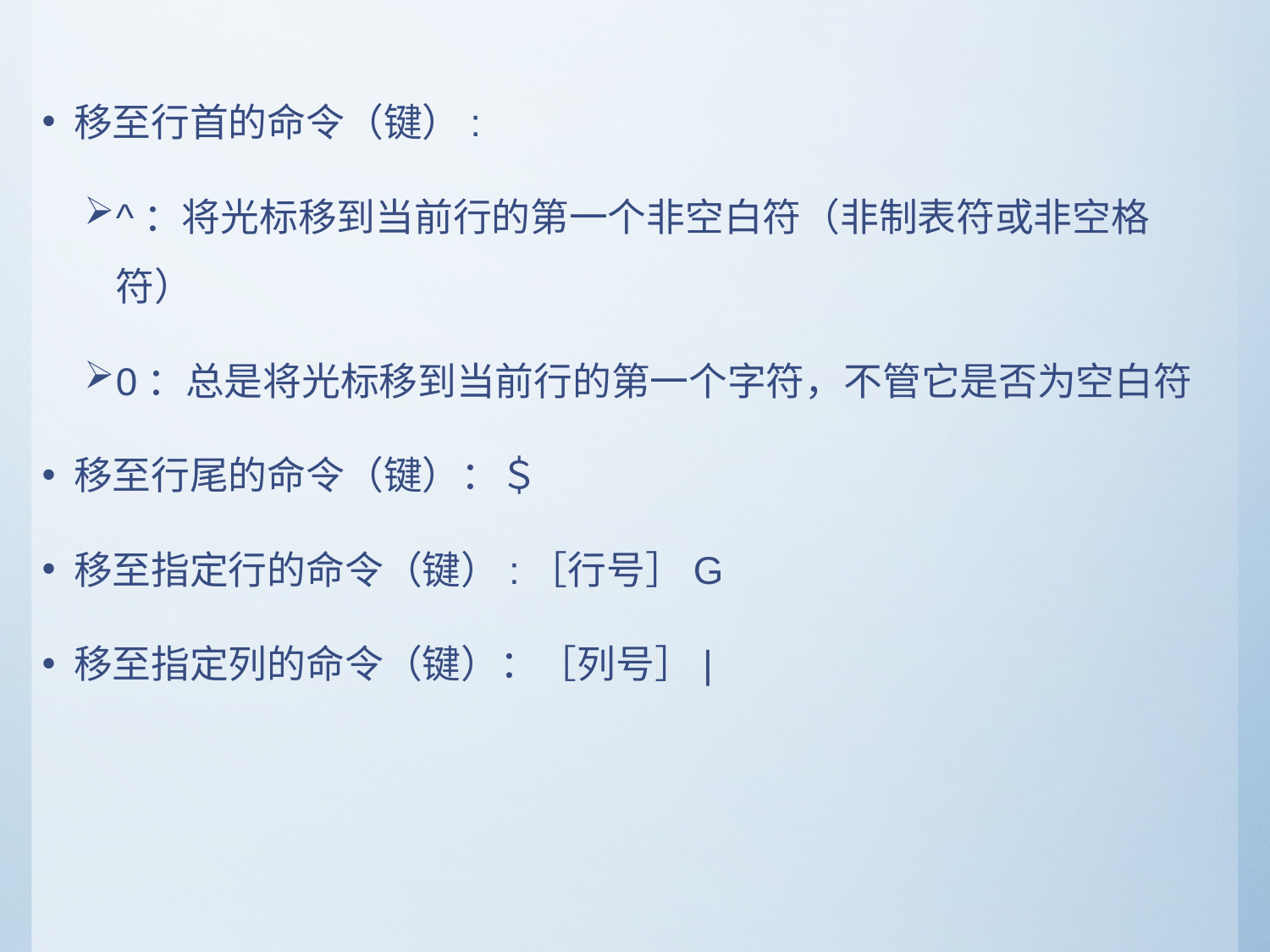

移至行首的命令（键）:
^：将光标移到当前行的第一个非空白符（非制表符或非空格符）
0：总是将光标移到当前行的第一个字符，不管它是否为空白符
移至行尾的命令（键）：＄
移至指定行的命令（键）:［行号］G
移至指定列的命令（键）：［列号］|